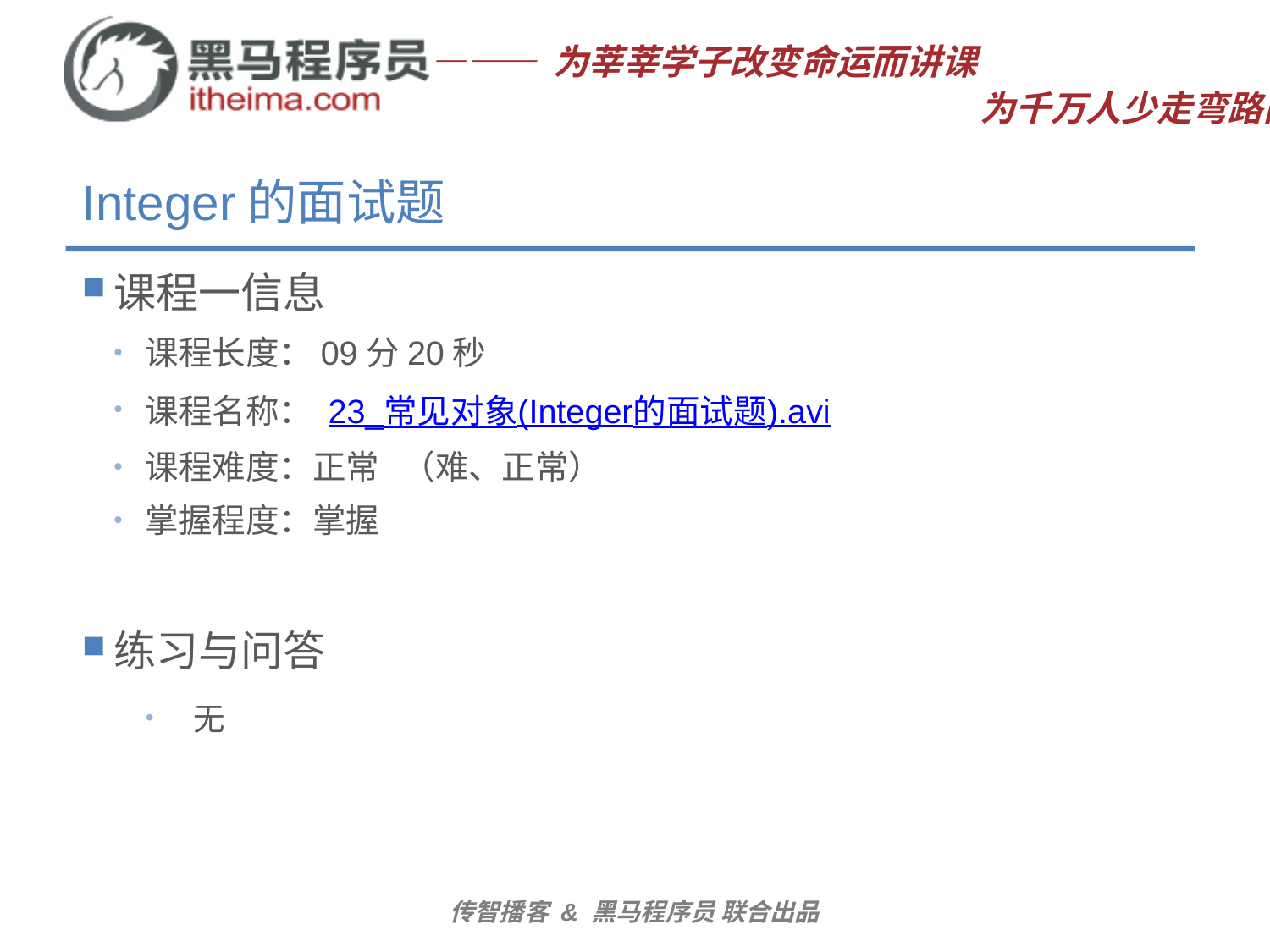

# Integer的面试题
课程一信息
课程长度：09分20秒
课程名称： 23_常见对象(Integer的面试题).avi
课程难度：正常   （难、正常）
掌握程度：掌握

练习与问答
无